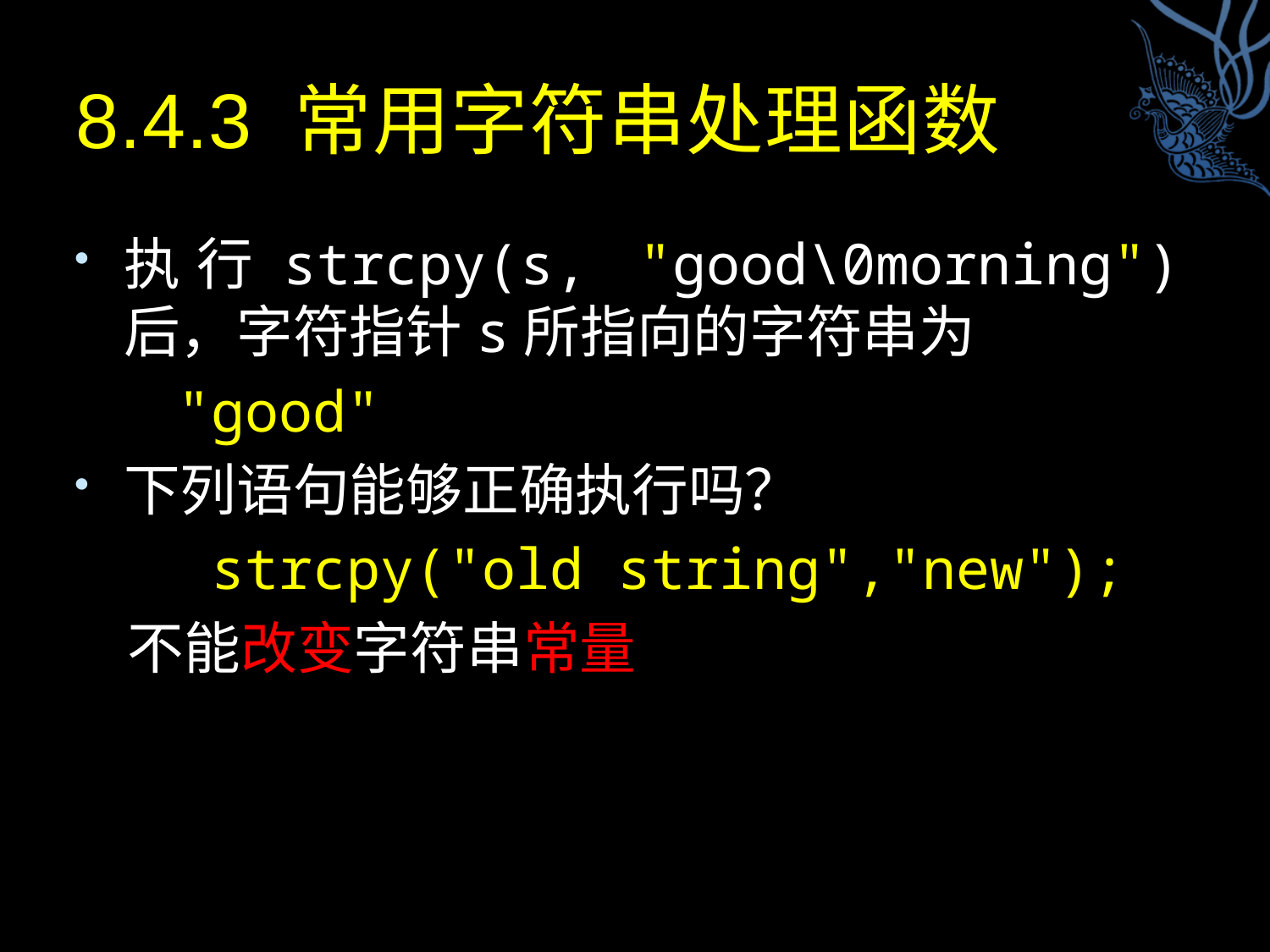

# 8.4.3 常用字符串处理函数
执行strcpy(s, "good\0morning")后，字符指针s所指向的字符串为
   "good"
下列语句能够正确执行吗？
    strcpy("old string","new");
   不能改变字符串常量